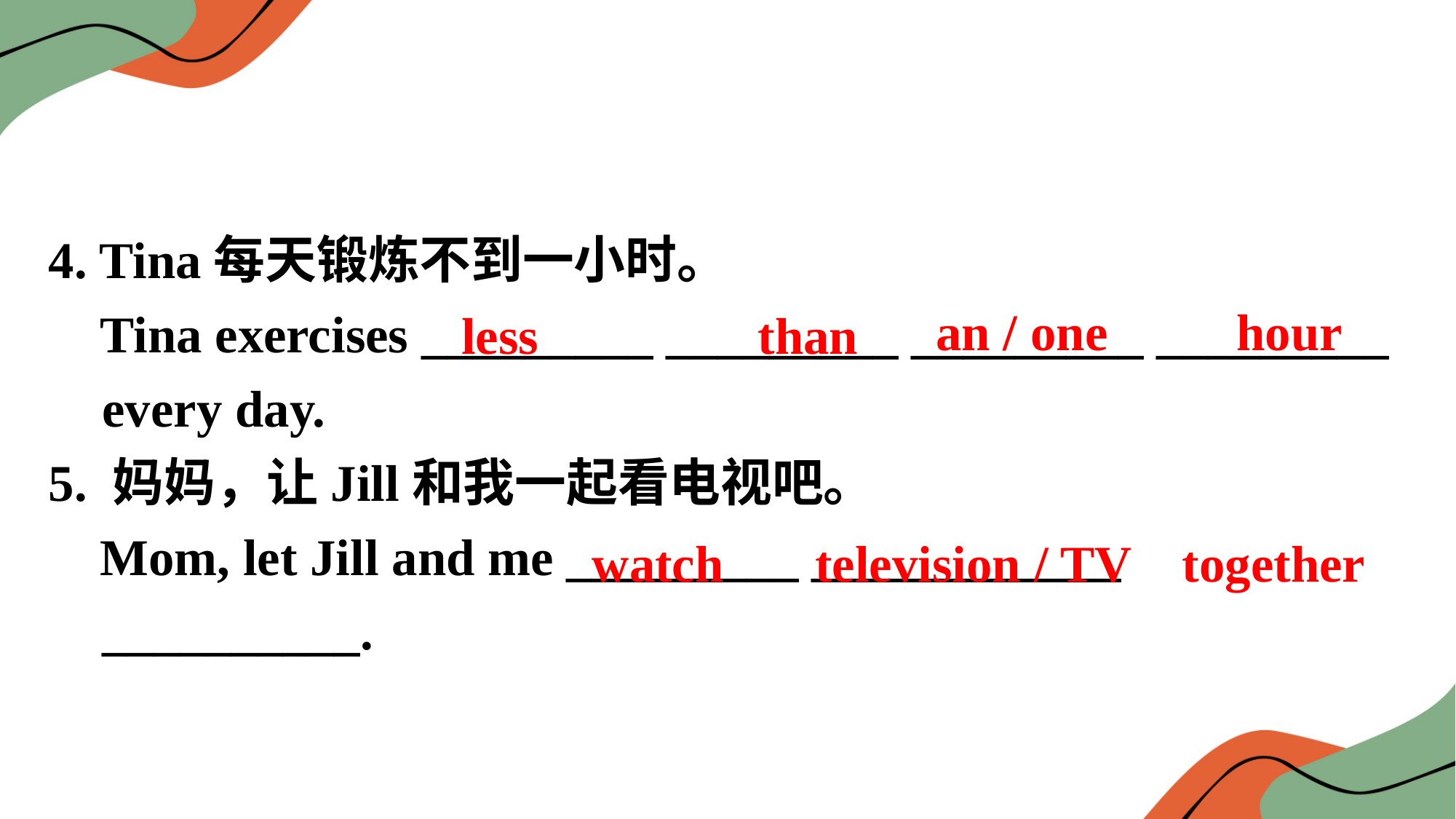

4. Tina每天锻炼不到一小时。
    Tina exercises _________ _________ _________ _________ every day.
5. 妈妈，让Jill和我一起看电视吧。
    Mom, let Jill and me _________ ____________ __________.
an / one          hour
less                 than
watch
television / TV    together